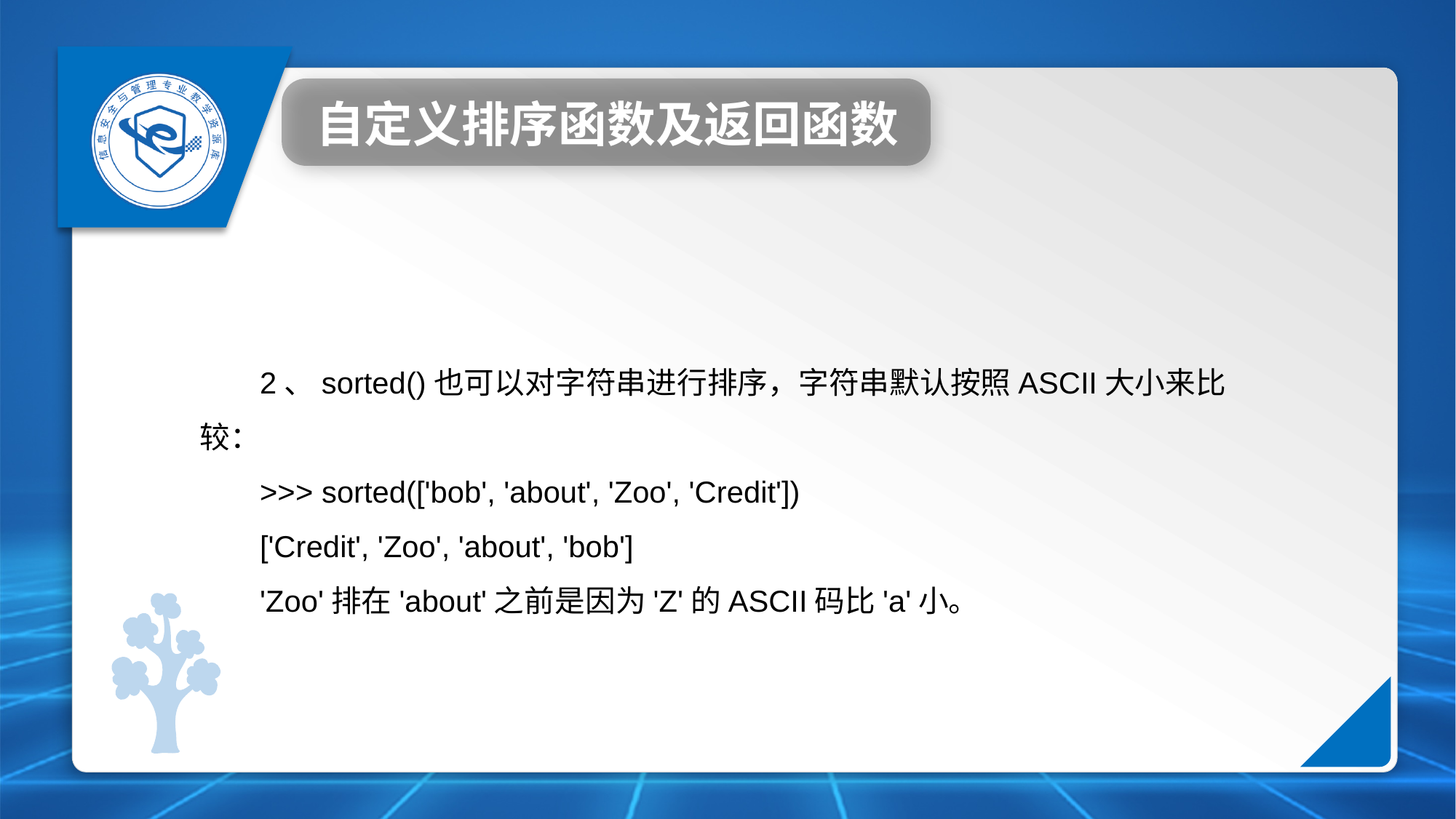

自定义排序函数及返回函数
2、sorted()也可以对字符串进行排序，字符串默认按照ASCII大小来比较：
>>> sorted(['bob', 'about', 'Zoo', 'Credit'])
['Credit', 'Zoo', 'about', 'bob']
'Zoo'排在'about'之前是因为'Z'的ASCII码比'a'小。